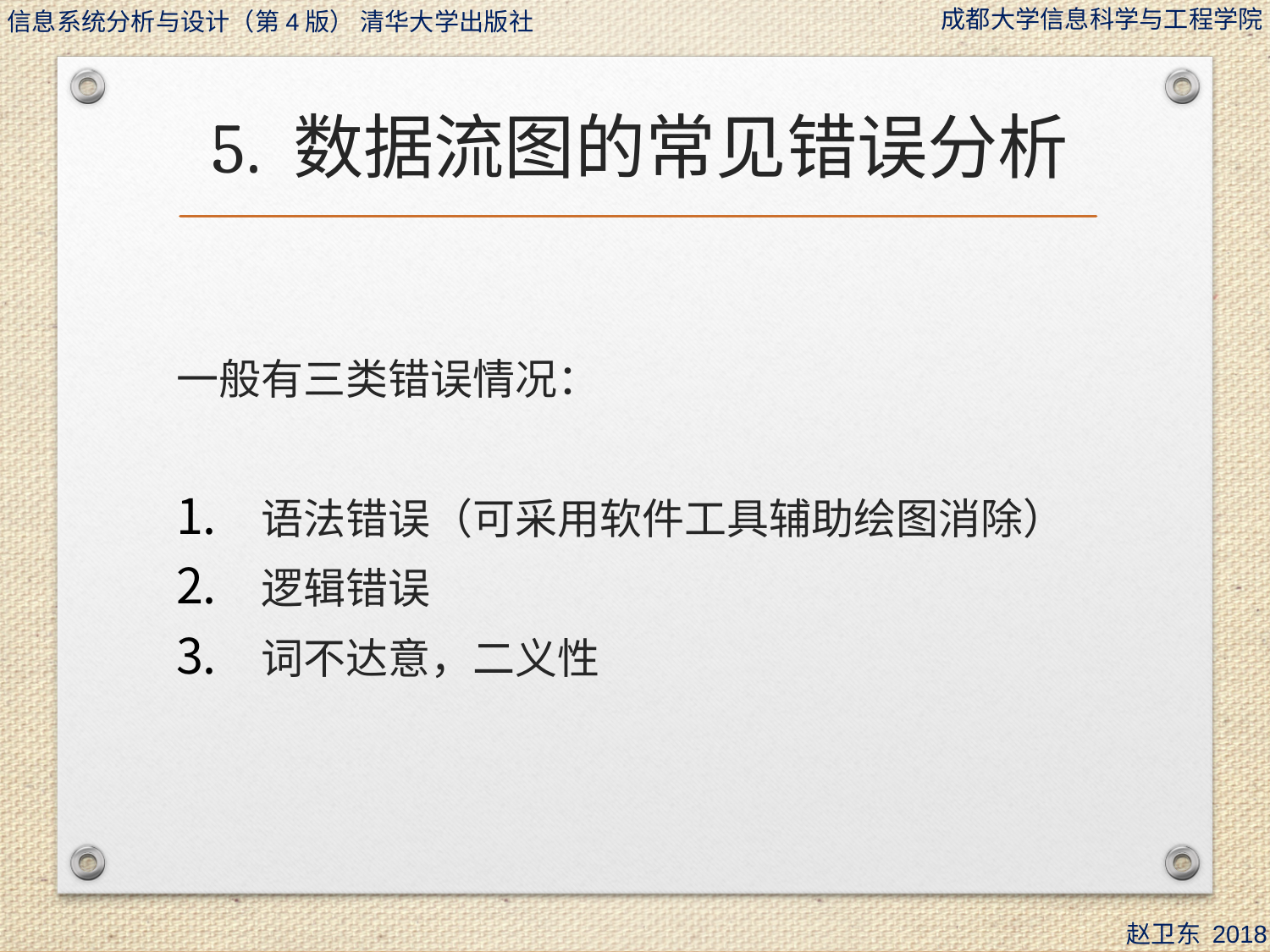

# 5. 数据流图的常见错误分析
一般有三类错误情况：

语法错误（可采用软件工具辅助绘图消除）
逻辑错误
词不达意，二义性